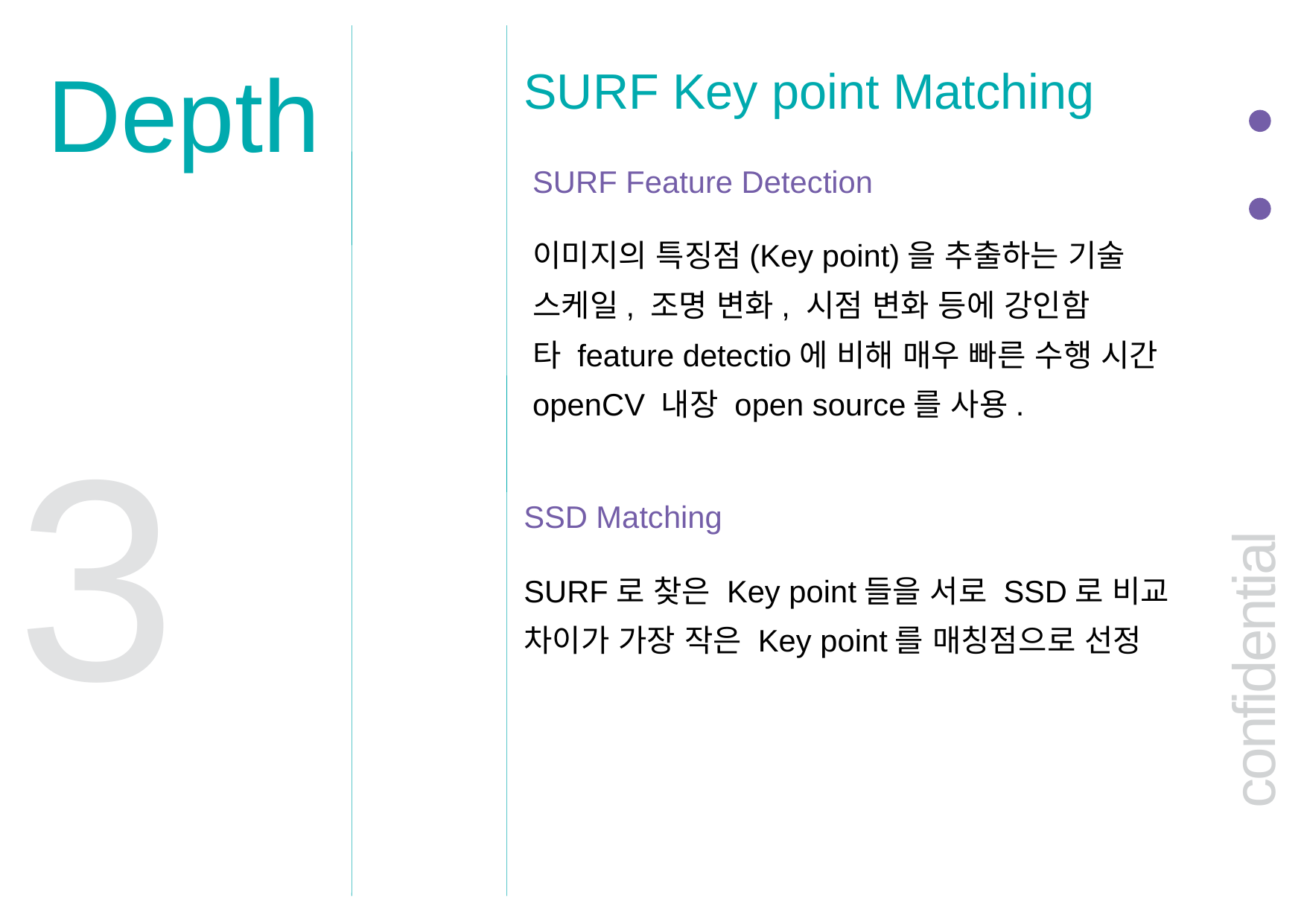

SURF Key point Matching
Depth
SURF Feature Detection

이미지의 특징점(Key point)을 추출하는 기술

스케일, 조명 변화, 시점 변화 등에 강인함

타 feature detectio에 비해 매우 빠른 수행 시간

openCV 내장 open source를 사용.
3.1
SSD Matching

SURF로 찾은 Key point들을 서로 SSD로 비교

차이가 가장 작은 Key point를 매칭점으로 선정
confidential